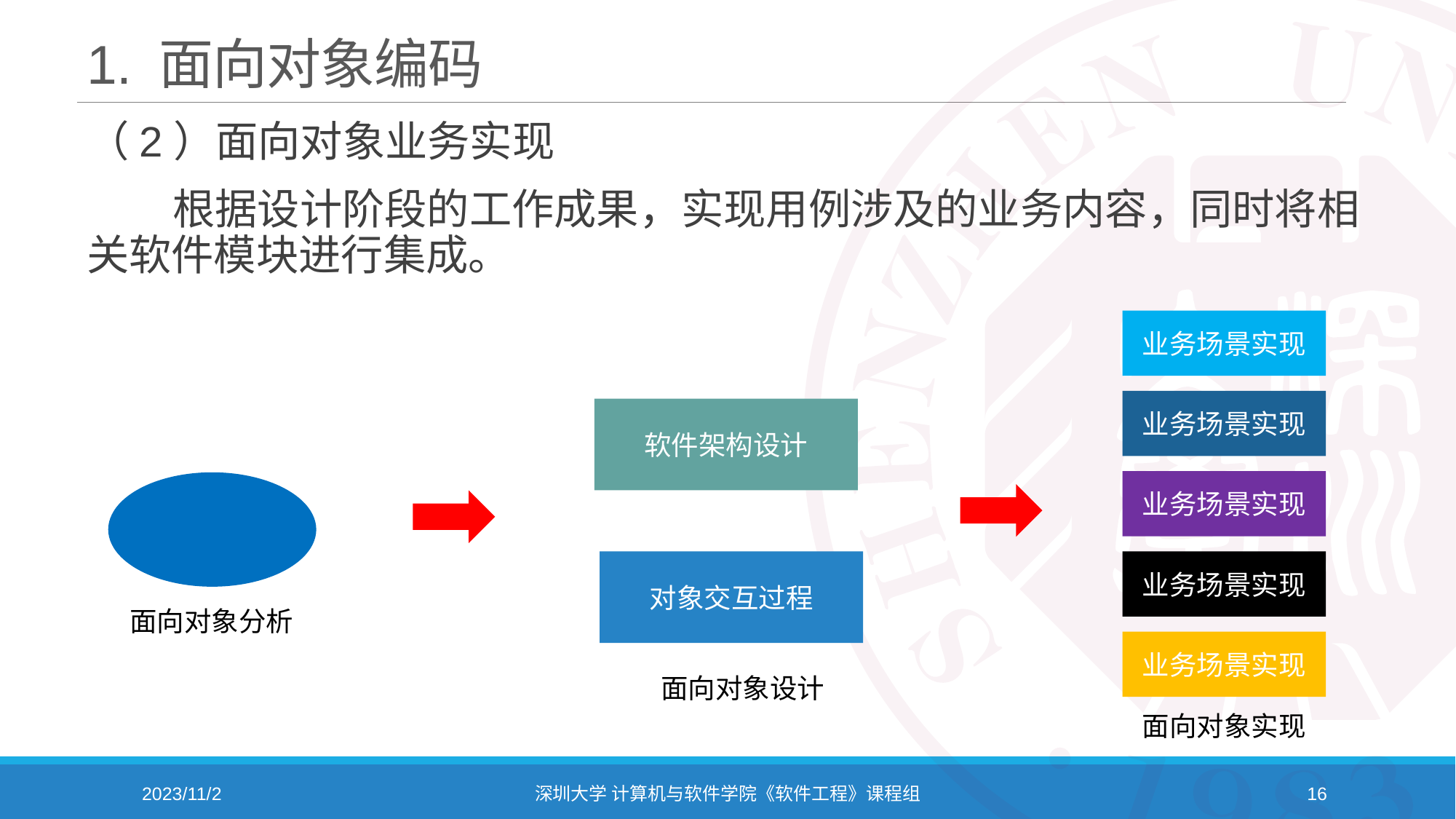

# 1. 面向对象编码
（2）面向对象业务实现
        根据设计阶段的工作成果，实现用例涉及的业务内容，同时将相关软件模块进行集成。

业务场景实现
业务场景实现
软件架构设计
业务场景实现

对象交互过程
业务场景实现
面向对象分析
业务场景实现
面向对象设计
面向对象实现
2023/11/2
深圳大学 计算机与软件学院《软件工程》课程组
16